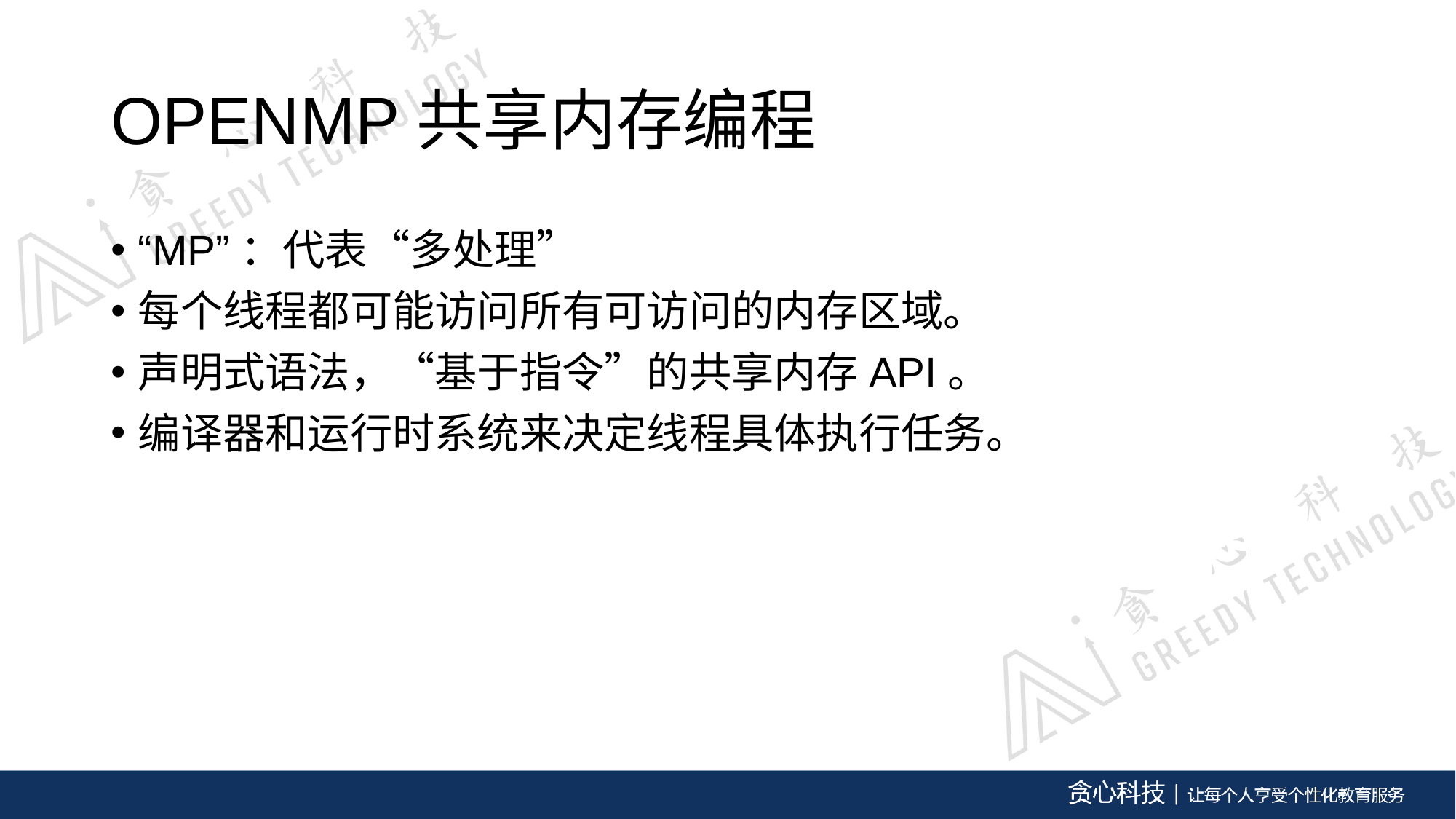

# OPENMP共享内存编程
“MP”：代表“多处理”
每个线程都可能访问所有可访问的内存区域。
声明式语法，“基于指令”的共享内存API。
编译器和运行时系统来决定线程具体执行任务。